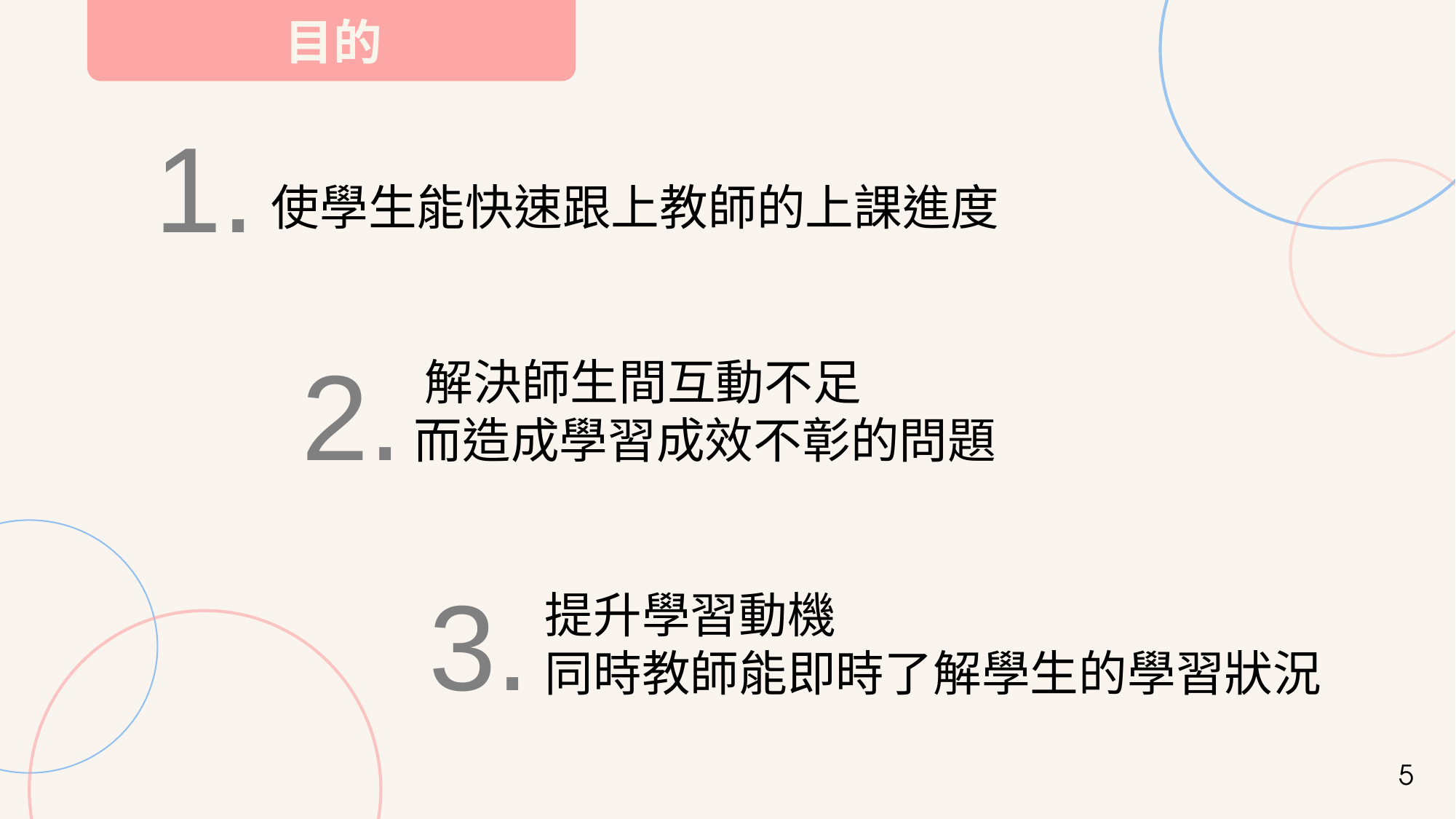

目的

1.

使學生能快速跟上教師的上課進度

	   解決師生間互動不足
            而造成學習成效不彰的問題

		    提升學習動機
       		    同時教師能即時了解學生的學習狀況

2.

3.

5